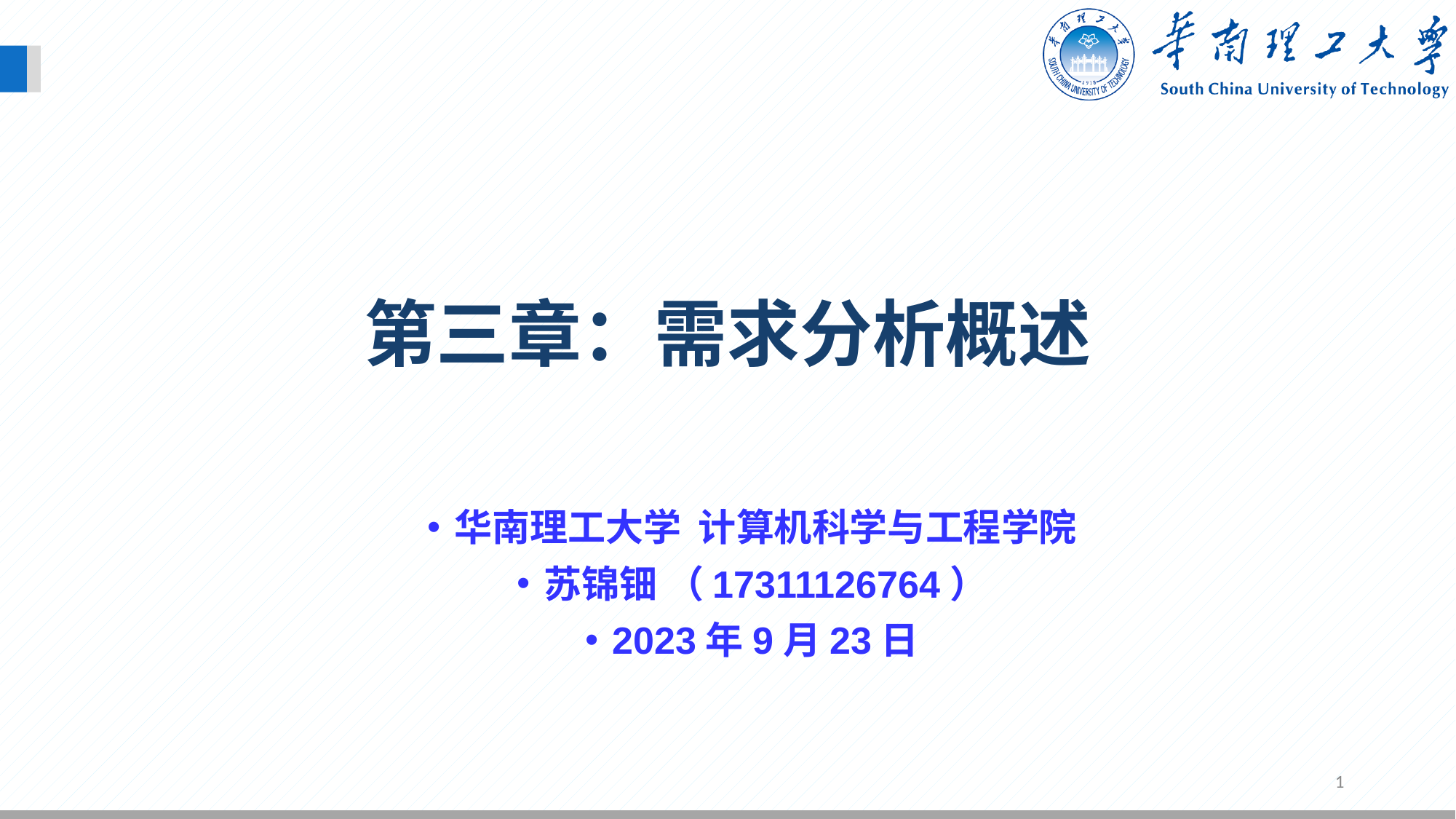

第三章：需求分析概述

华南理工大学  计算机科学与工程学院
苏锦钿 （17311126764）
2023年9月23日
1